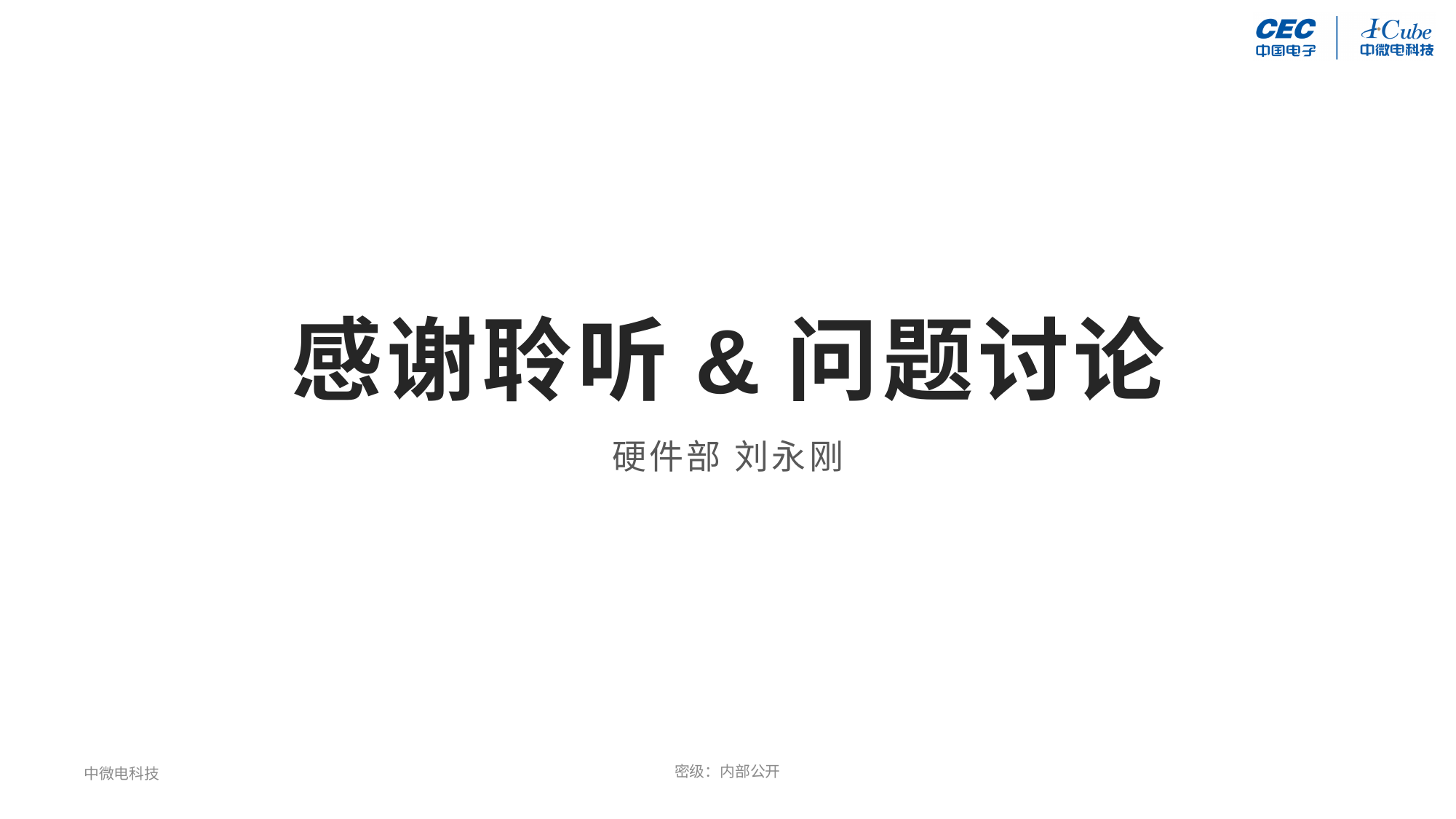

# 感谢聆听&问题讨论
硬件部 刘永刚
中微电科技
密级：内部公开
46